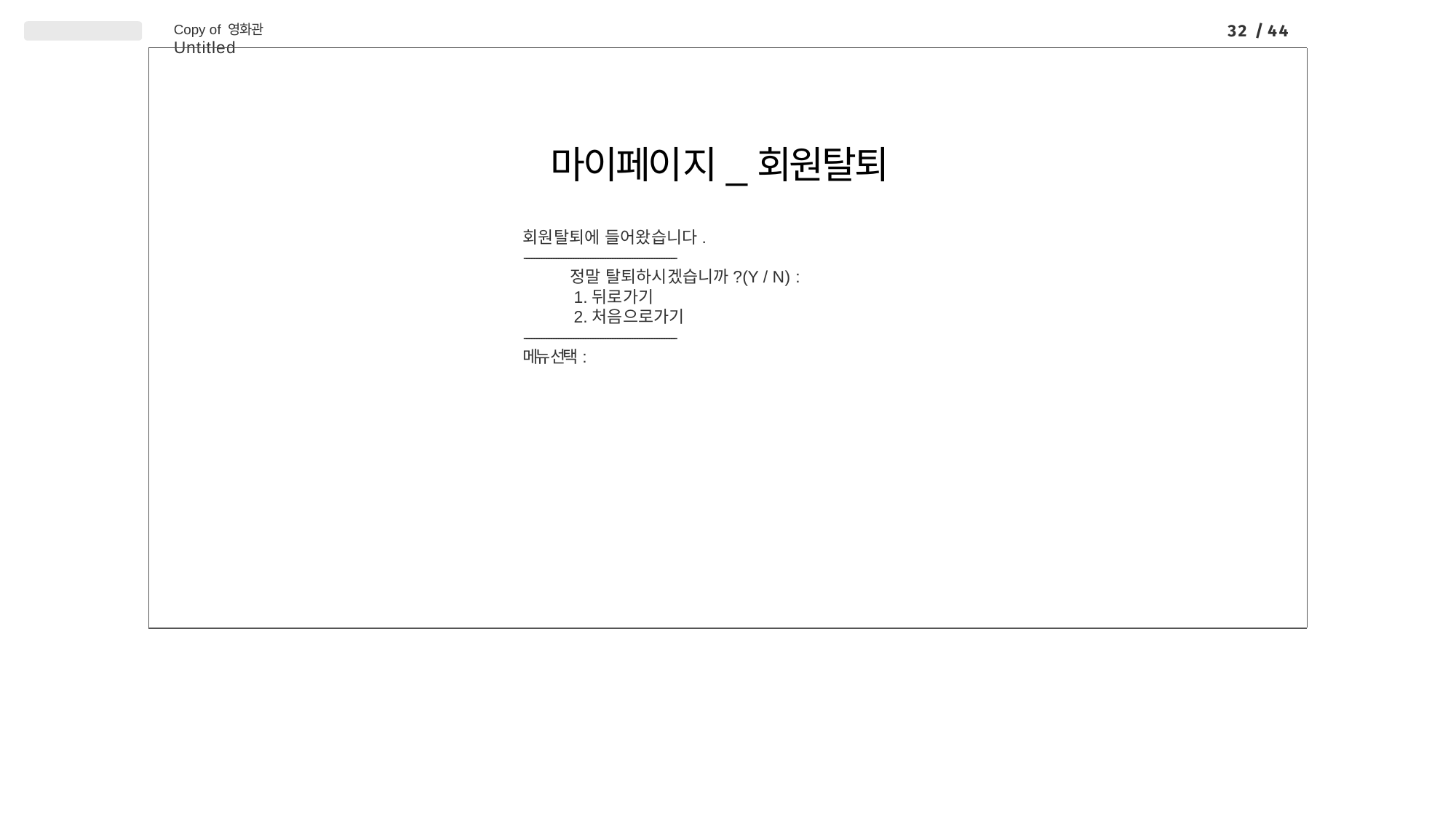

32 / 44
Copy of 영화관 Untitled

# 마이페이지_회원탈퇴
회원탈퇴에 들어왔습니다.
--------------------------------------------------------------
정말 탈퇴하시겠습니까?(Y / N) :
뒤로가기
처음으로가기
--------------------------------------------------------------
메뉴  선택: